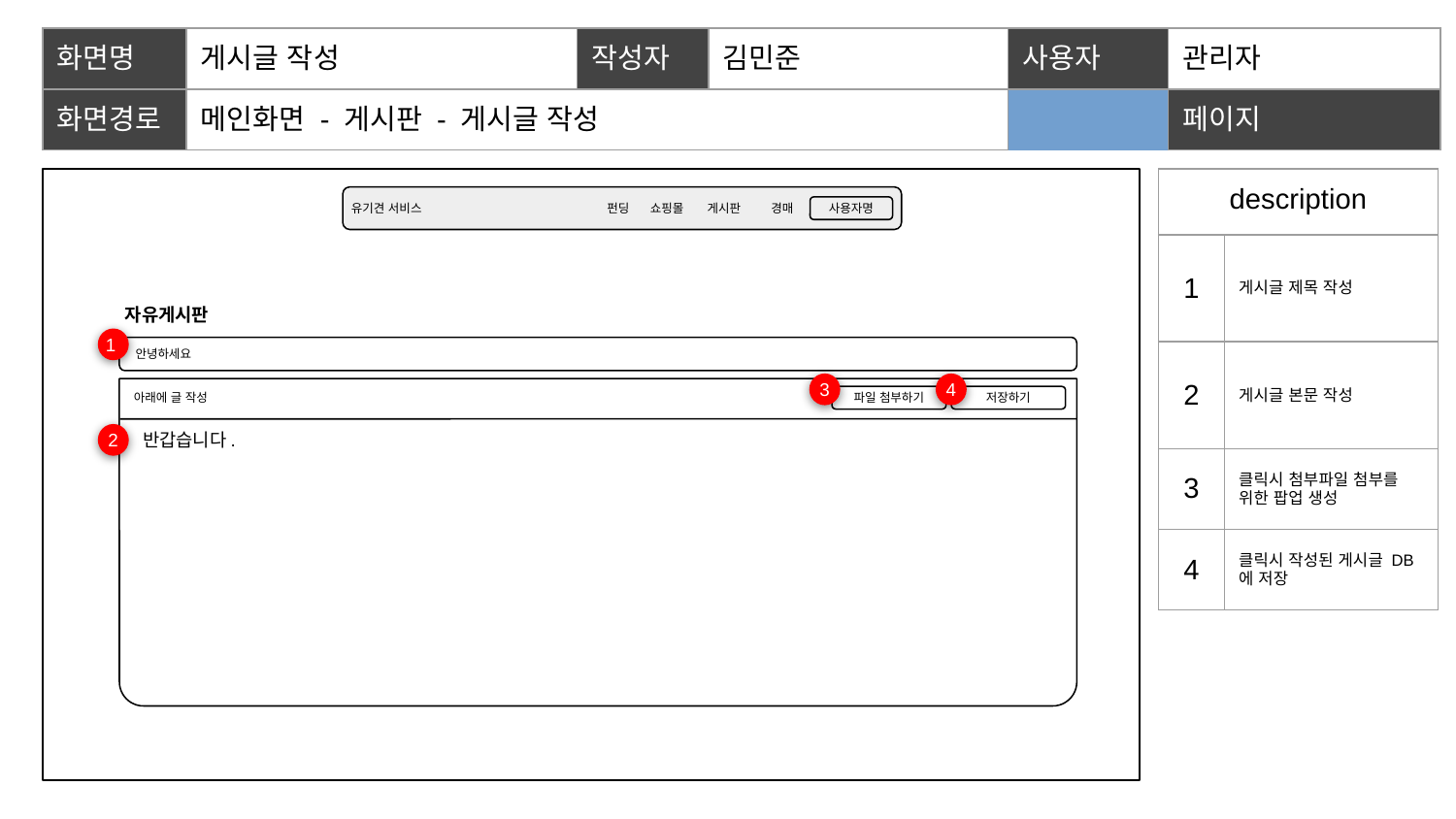

| 화면명 | 게시글 작성 | 작성자 | 김민준 |  | 사용자 | 관리자 |
| --- | --- | --- | --- | --- | --- | --- |
| 화면경로 | 메인화면 - 게시판 - 게시글 작성 |  |  |  | 페이지 | 20 |

| description |  |
| --- | --- |
| 1 | 게시글 제목 작성 |
| 2 | 게시글 본문 작성 |
| 3 | 클릭시 첨부파일 첨부를 위한 팝업 생성 |
| 4 | 클릭시 작성된 게시글 DB에 저장 |

유기견 서비스
펀딩
쇼핑몰
게시판
경매
사용자명
자유게시판
1
안녕하세요
4
3

아래에 글 작성
파일 첨부하기
저장하기
반갑습니다.
2